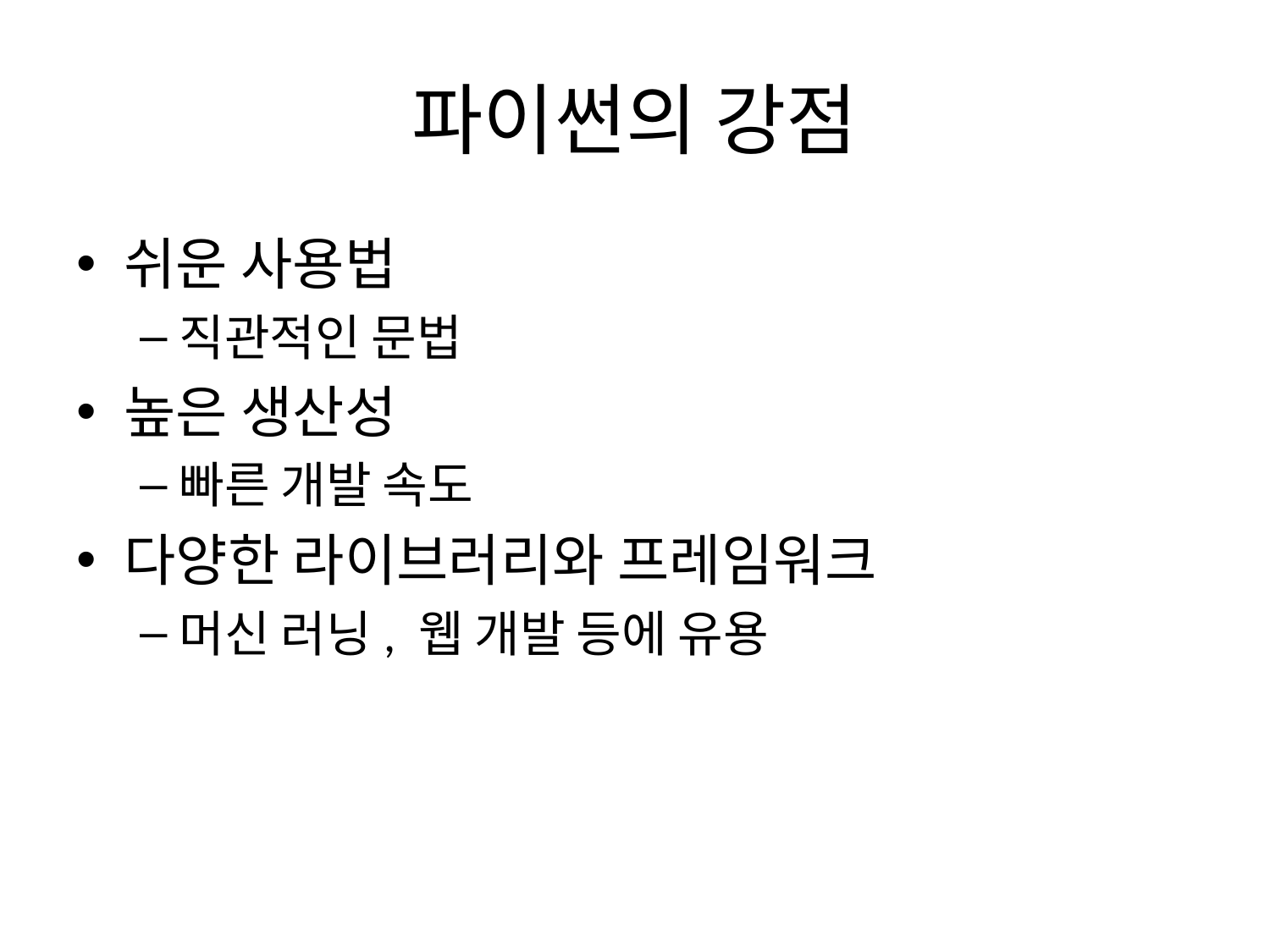

# 파이썬의 강점
쉬운 사용법
직관적인 문법
높은 생산성
빠른 개발 속도
다양한 라이브러리와 프레임워크
머신 러닝, 웹 개발 등에 유용